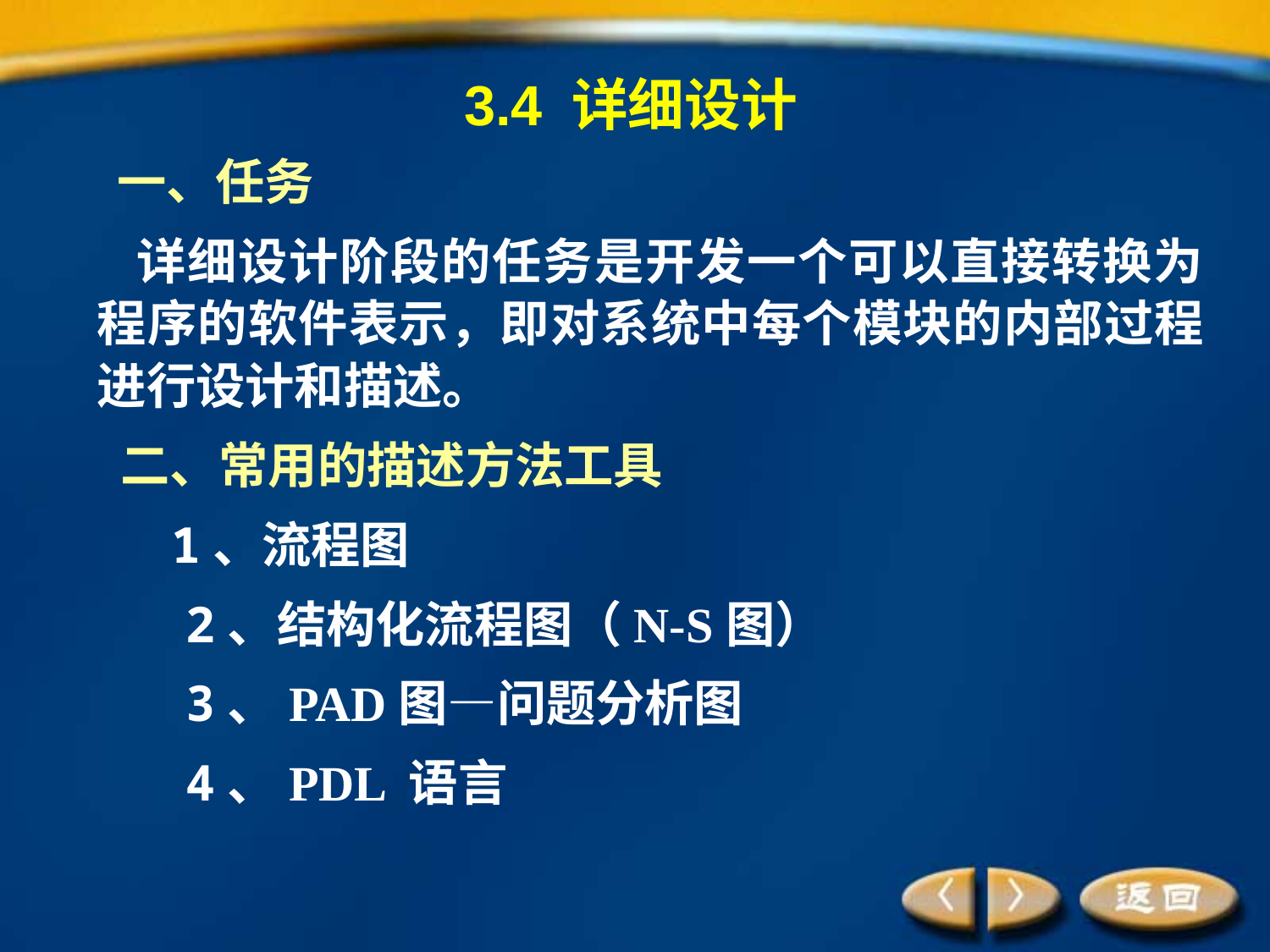

3.4 详细设计
 一、任务
  详细设计阶段的任务是开发一个可以直接转换为程序的软件表示，即对系统中每个模块的内部过程进行设计和描述。
 二、常用的描述方法工具
      1、流程图
   2、结构化流程图（N-S图）
   3、PAD图—问题分析图
   4、PDL 语言